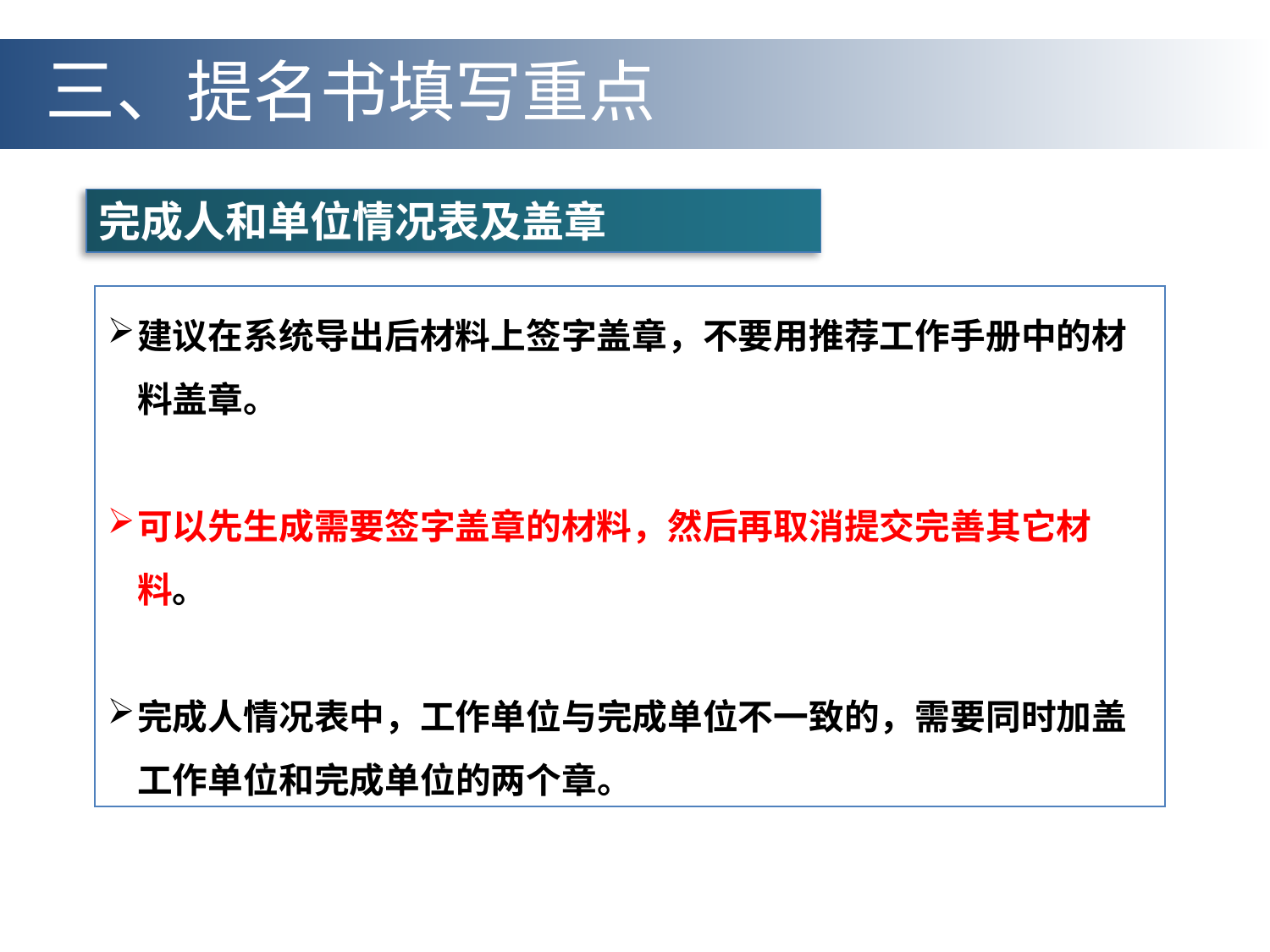

三、提名书填写重点
完成人和单位情况表及盖章
建议在系统导出后材料上签字盖章，不要用推荐工作手册中的材料盖章。

可以先生成需要签字盖章的材料，然后再取消提交完善其它材料。

完成人情况表中，工作单位与完成单位不一致的，需要同时加盖工作单位和完成单位的两个章。